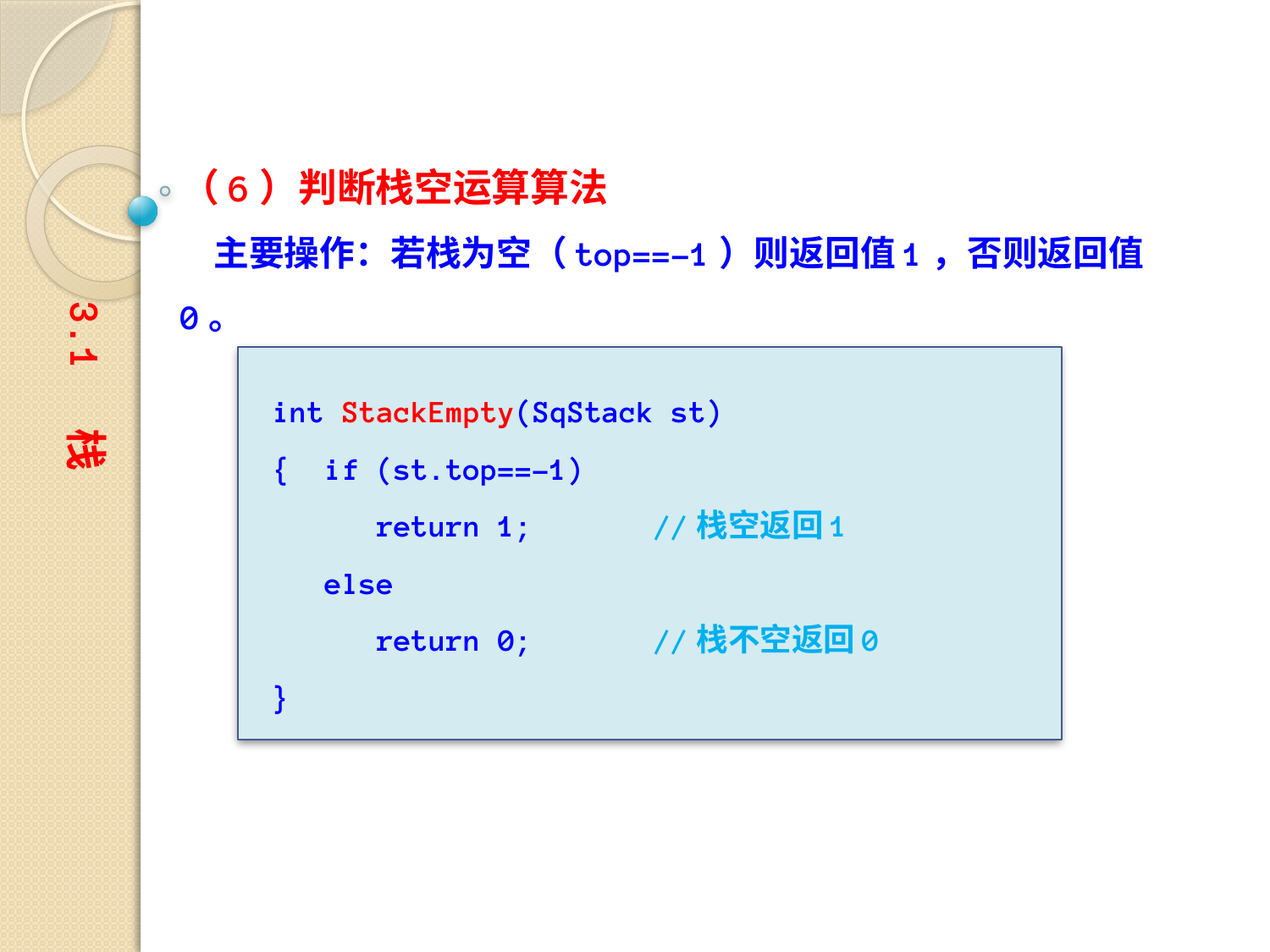

（6）判断栈空运算算法
   主要操作：若栈为空（top==-1）则返回值1，否则返回值0。
3.1  栈
int StackEmpty(SqStack st)
{  if (st.top==-1)
      return 1;	//栈空返回1
   else
      return 0;	//栈不空返回0
}